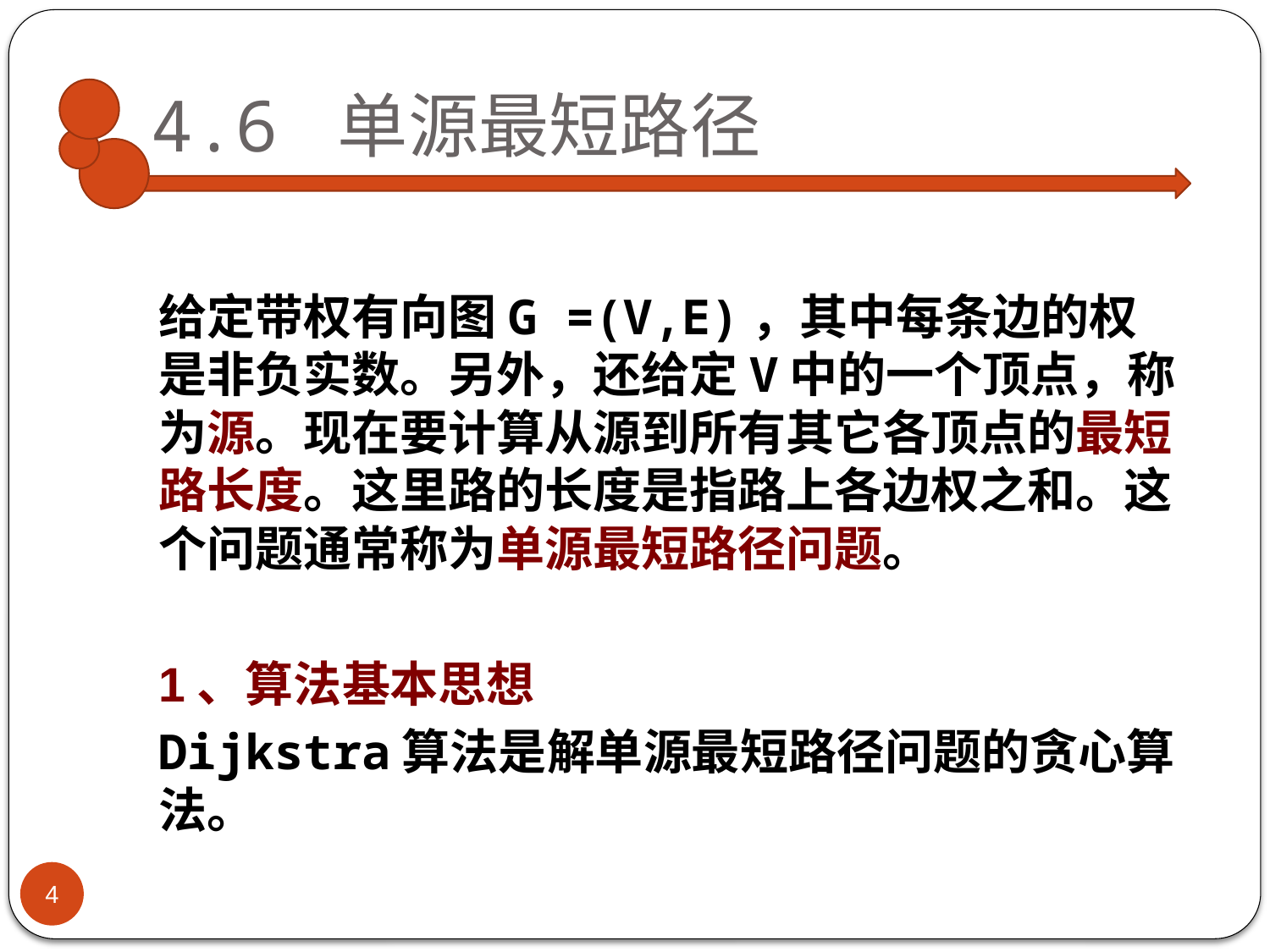

# 4.6 单源最短路径
		给定带权有向图G =(V,E)，其中每条边的权是非负实数。另外，还给定V中的一个顶点，称为源。现在要计算从源到所有其它各顶点的最短路长度。这里路的长度是指路上各边权之和。这个问题通常称为单源最短路径问题。

	1、算法基本思想
		Dijkstra算法是解单源最短路径问题的贪心算法。

4